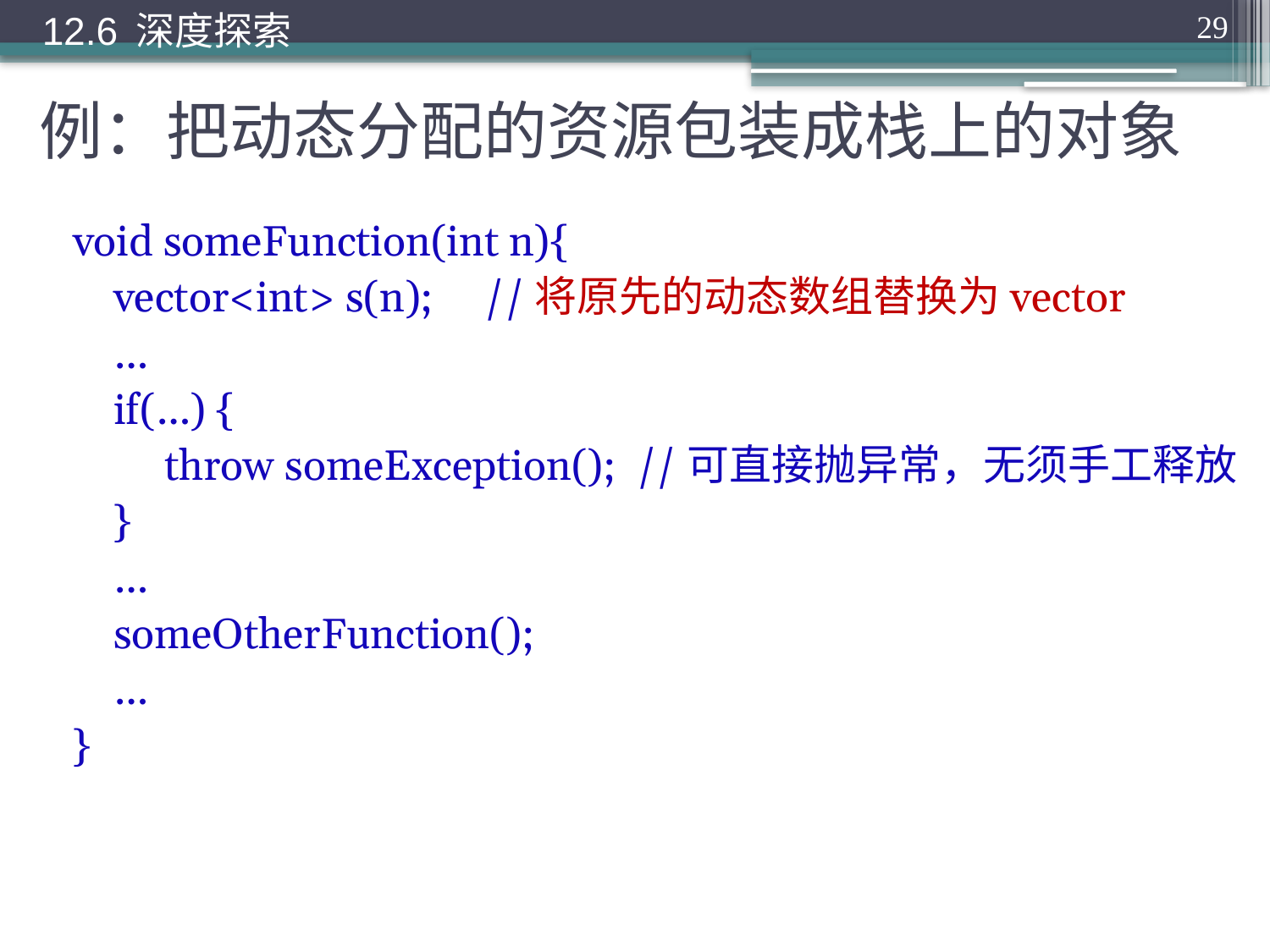

12.6 深度探索
29
# 例：把动态分配的资源包装成栈上的对象
void someFunction(int n){
    vector<int> s(n);     //将原先的动态数组替换为vector
    …
    if(…) {
         throw someException();  //可直接抛异常，无须手工释放
    }
    …
    someOtherFunction();
    …
}